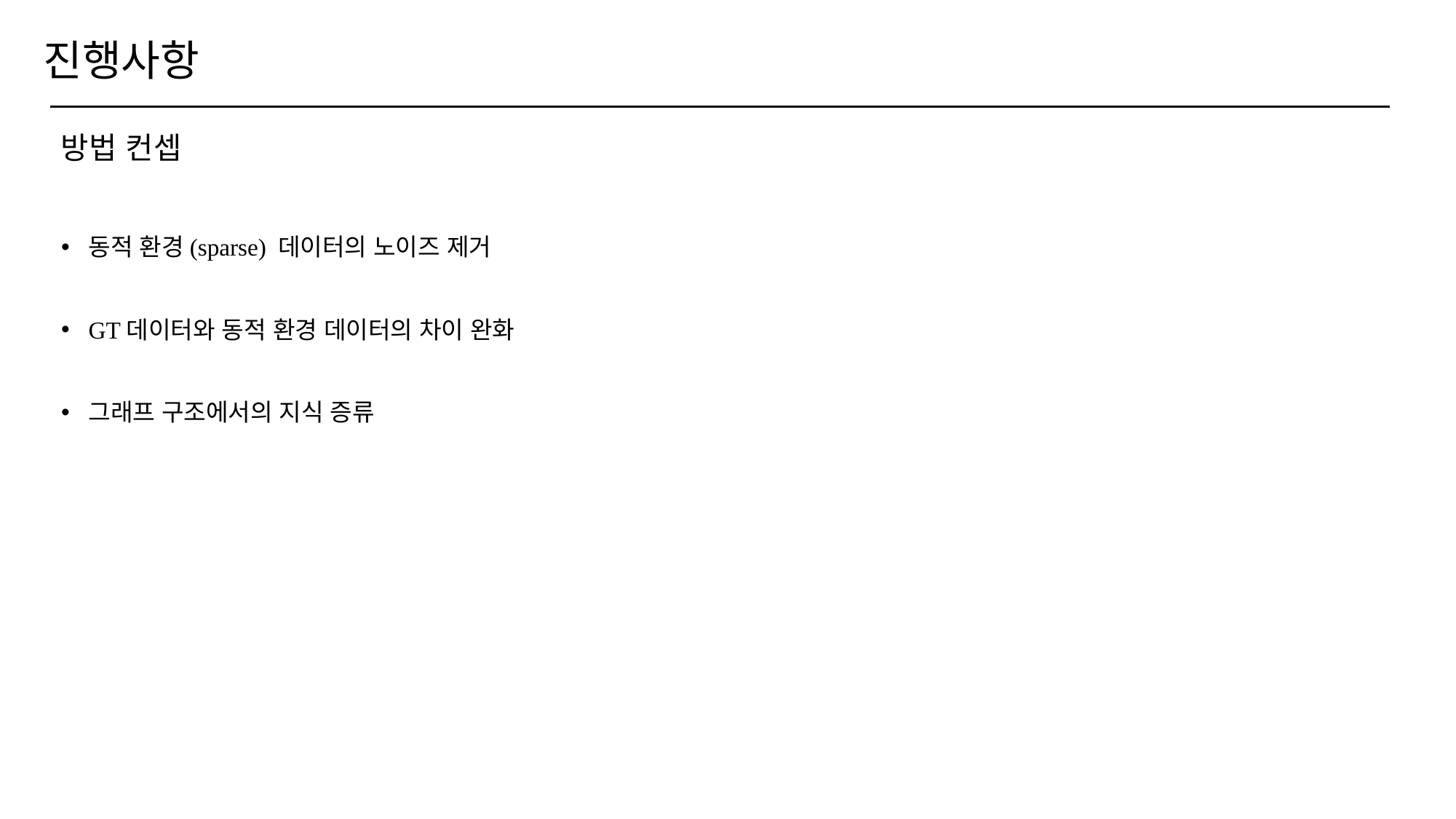

# 진행사항
방법 컨셉
동적 환경(sparse) 데이터의 노이즈 제거

GT데이터와 동적 환경 데이터의 차이 완화

그래프 구조에서의 지식 증류